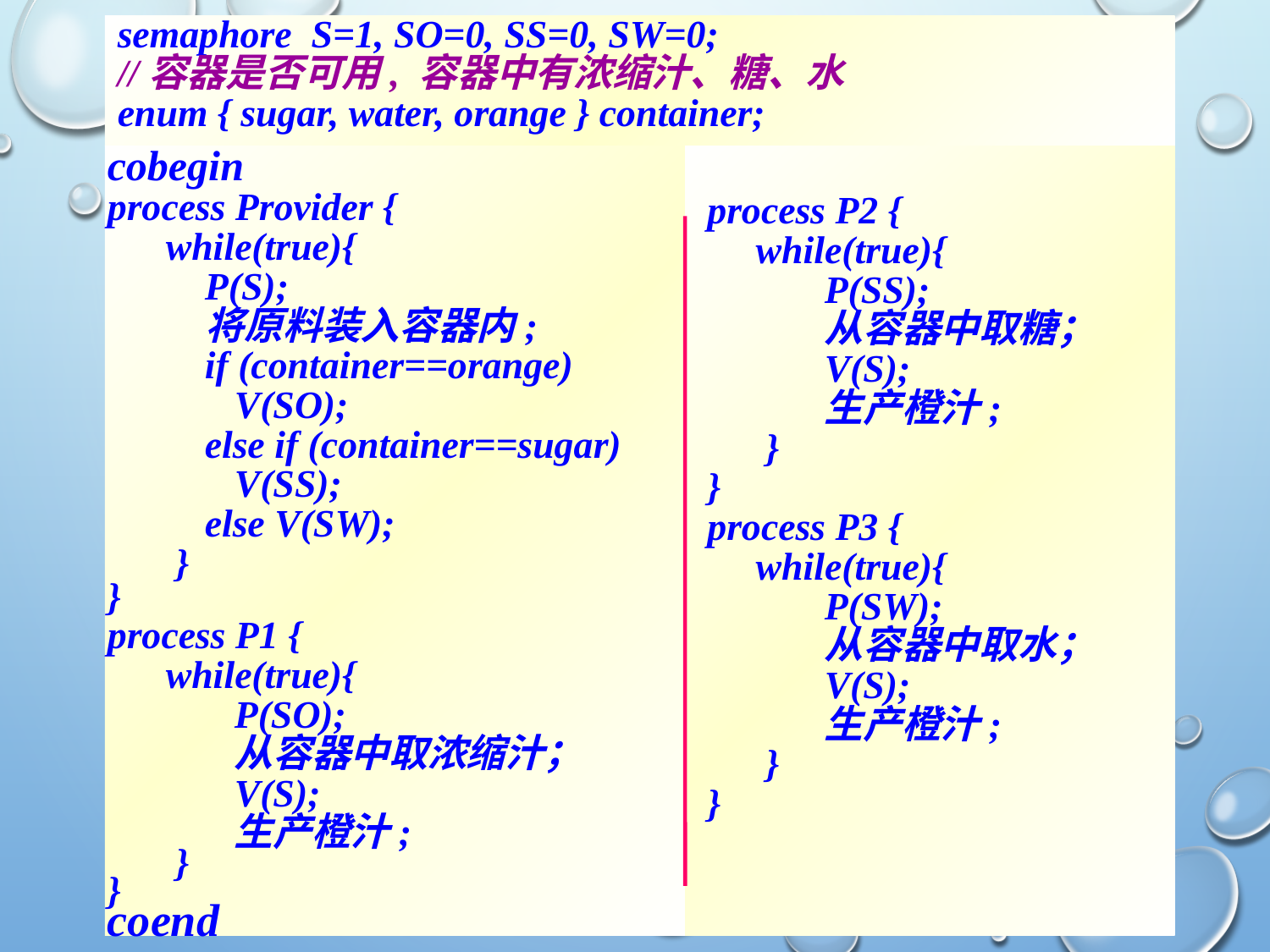

semaphore  S=1, SO=0, SS=0, SW=0;
//容器是否可用, 容器中有浓缩汁、糖、水
enum { sugar, water, orange } container;
cobegin
process Provider {
      while(true){
          P(S);
          将原料装入容器内;
          if (container==orange)
	V(SO);
          else if (container==sugar)
	V(SS);
          else V(SW);
       }
}
process P1 {
      while(true){
	P(SO);
	从容器中取浓缩汁；
	V(S);
	生产橙汁;
       }
}
coend

 process P2 {
      while(true){
	P(SS);
	从容器中取糖；
	V(S);
	生产橙汁;
       }
 }
 process P3 {
      while(true){
	P(SW);
	从容器中取水；
	V(S);
	生产橙汁;
       }
 }

11